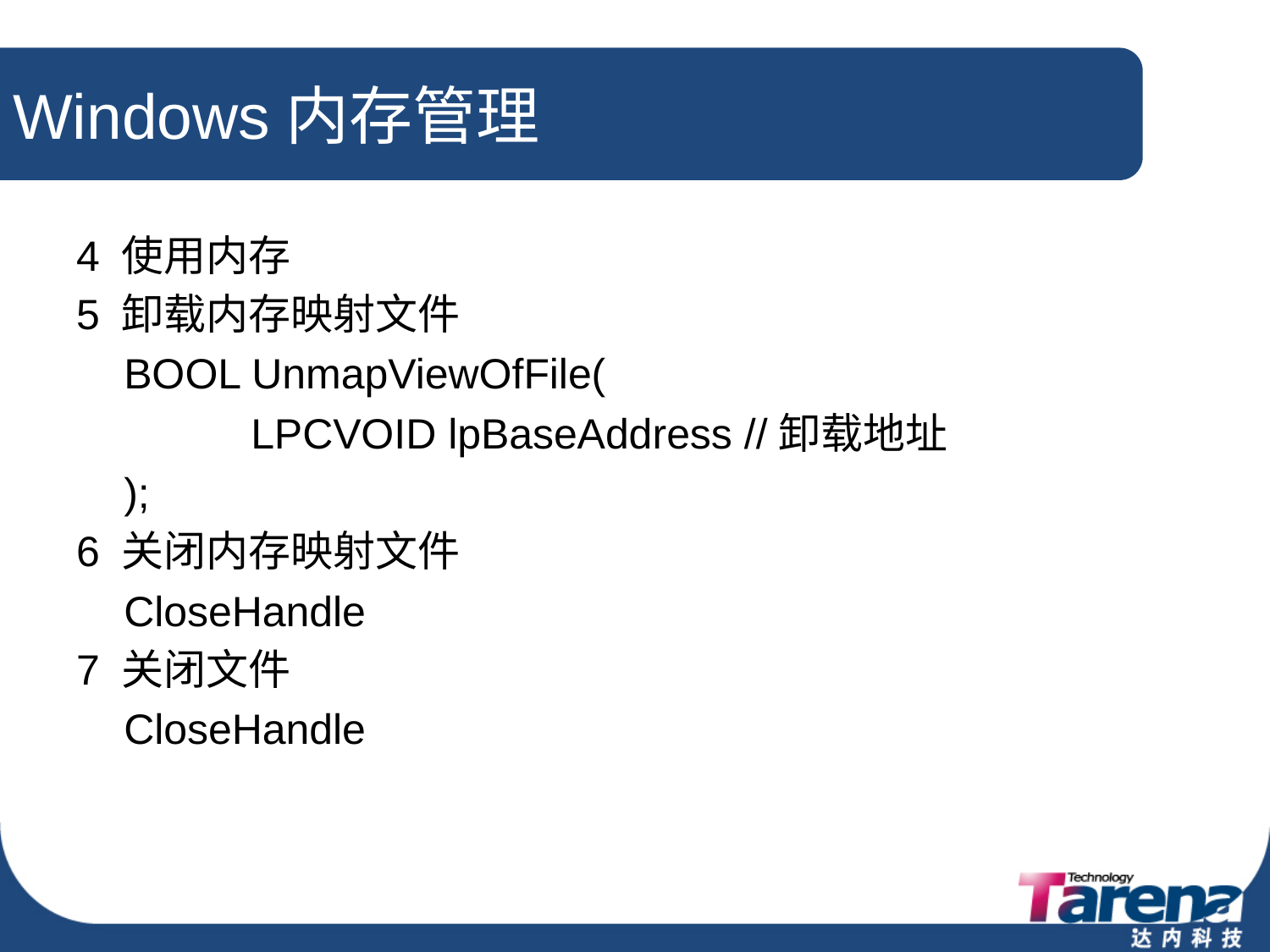

# Windows内存管理
4 使用内存
5 卸载内存映射文件
	BOOL UnmapViewOfFile(
		LPCVOID lpBaseAddress //卸载地址
	);
6 关闭内存映射文件
	CloseHandle
7 关闭文件
	CloseHandle